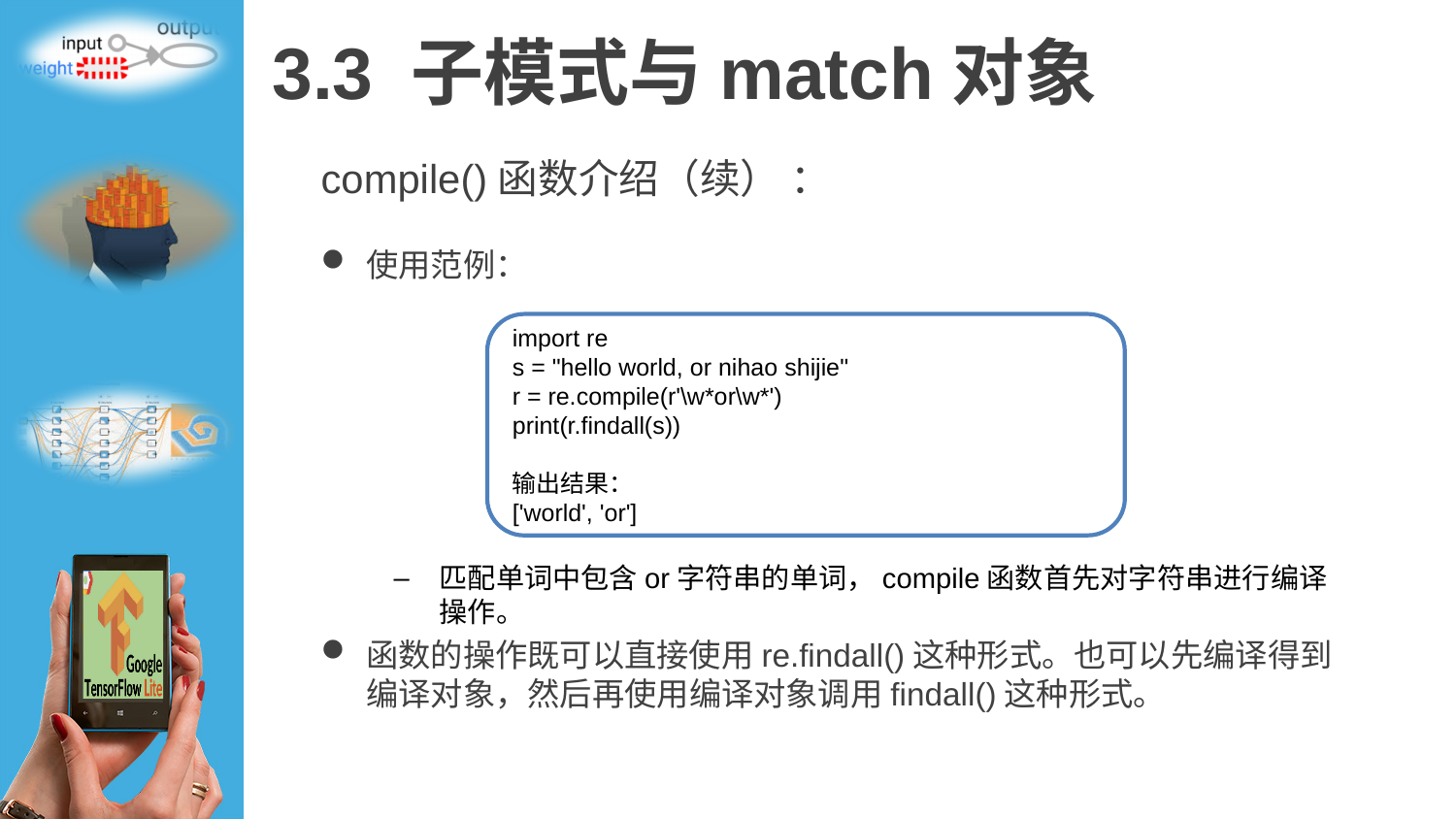

# 3.3 子模式与match对象
compile()函数介绍（续） ：
使用范例：

匹配单词中包含or字符串的单词，compile函数首先对字符串进行编译操作。
函数的操作既可以直接使用re.findall()这种形式。也可以先编译得到编译对象，然后再使用编译对象调用findall()这种形式。

import re
s = "hello world, or nihao shijie"
r = re.compile(r'\w*or\w*')
print(r.findall(s))

输出结果：
['world', 'or']